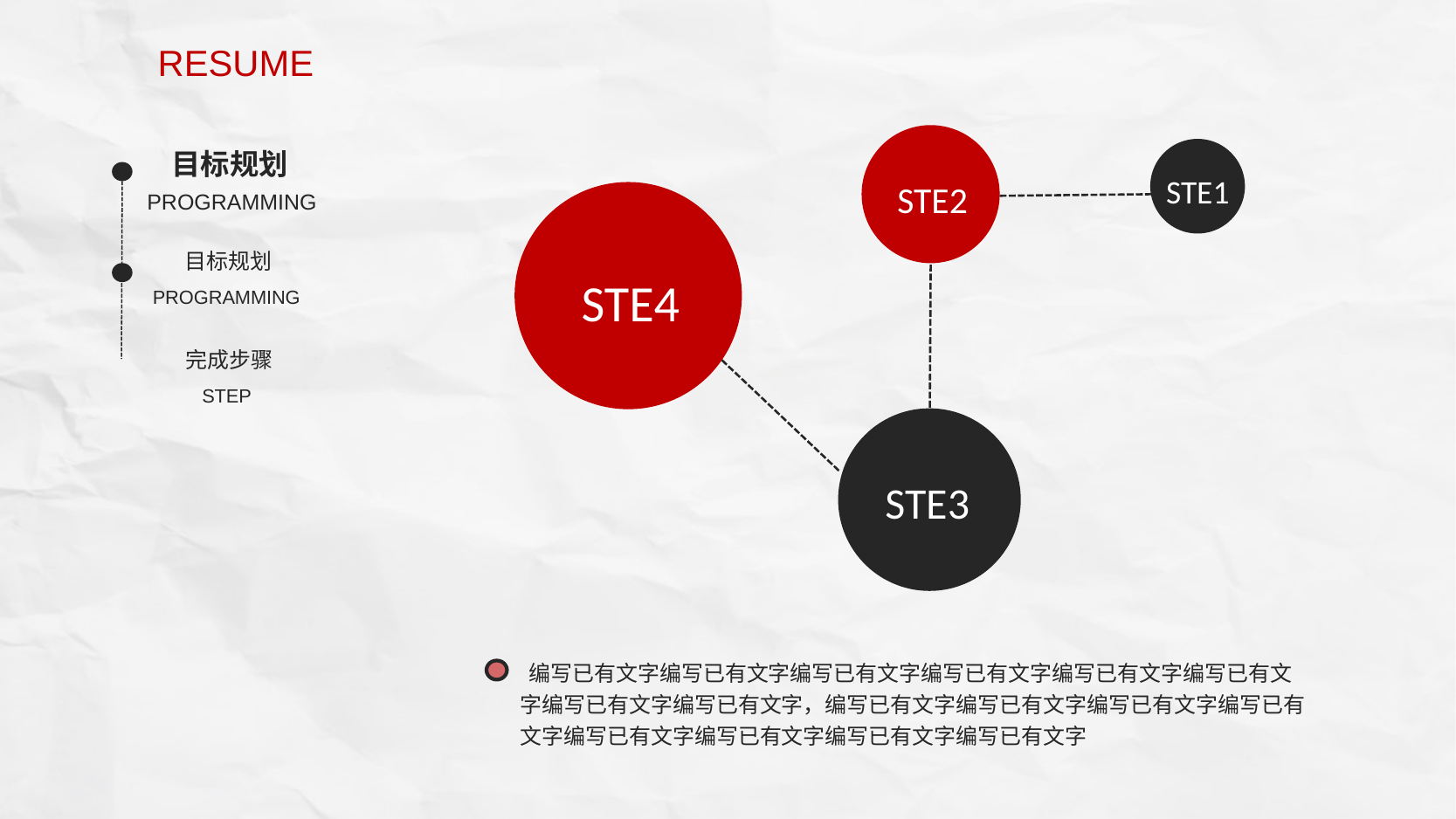

RESUME

STE2
目标规划
PROGRAMMING

STE1

STE4
目标规划

PROGRAMMING
完成步骤
STEP

STE3
 编写已有文字编写已有文字编写已有文字编写已有文字编写已有文字编写已有文字编写已有文字编写已有文字，编写已有文字编写已有文字编写已有文字编写已有文字编写已有文字编写已有文字编写已有文字编写已有文字